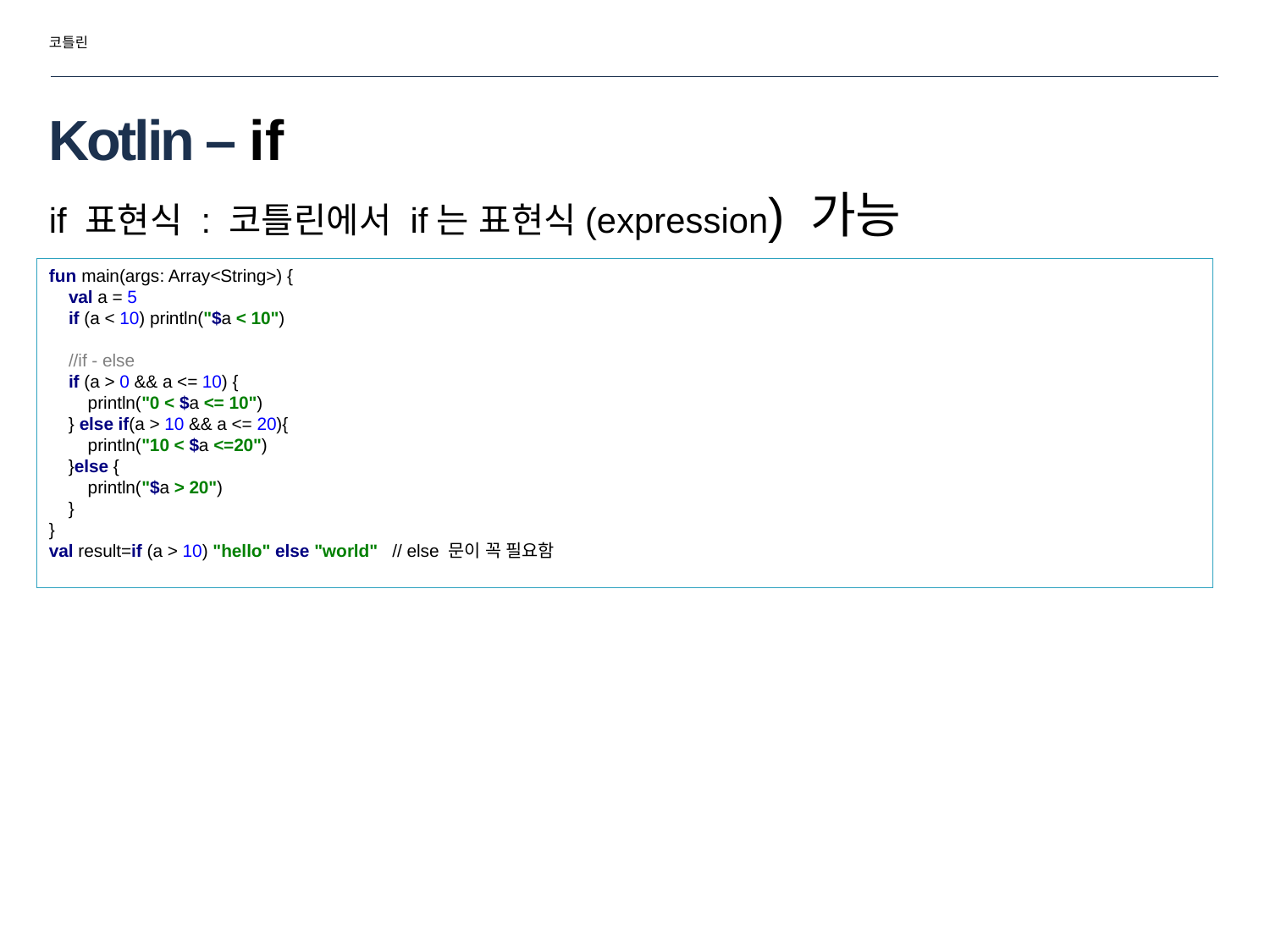

코틀린
# Kotlin – if
if 표현식 : 코틀린에서 if는 표현식(expression) 가능

fun main(args: Array<String>) {
    val a = 5
    if (a < 10) println("$a < 10")
    //if - else
    if (a > 0 && a <= 10) {
        println("0 < $a <= 10")
    } else if(a > 10 && a <= 20){
        println("10 < $a <=20")
    }else {
        println("$a > 20")
    }
}
val result=if (a > 10) "hello" else "world"   // else 문이 꼭 필요함